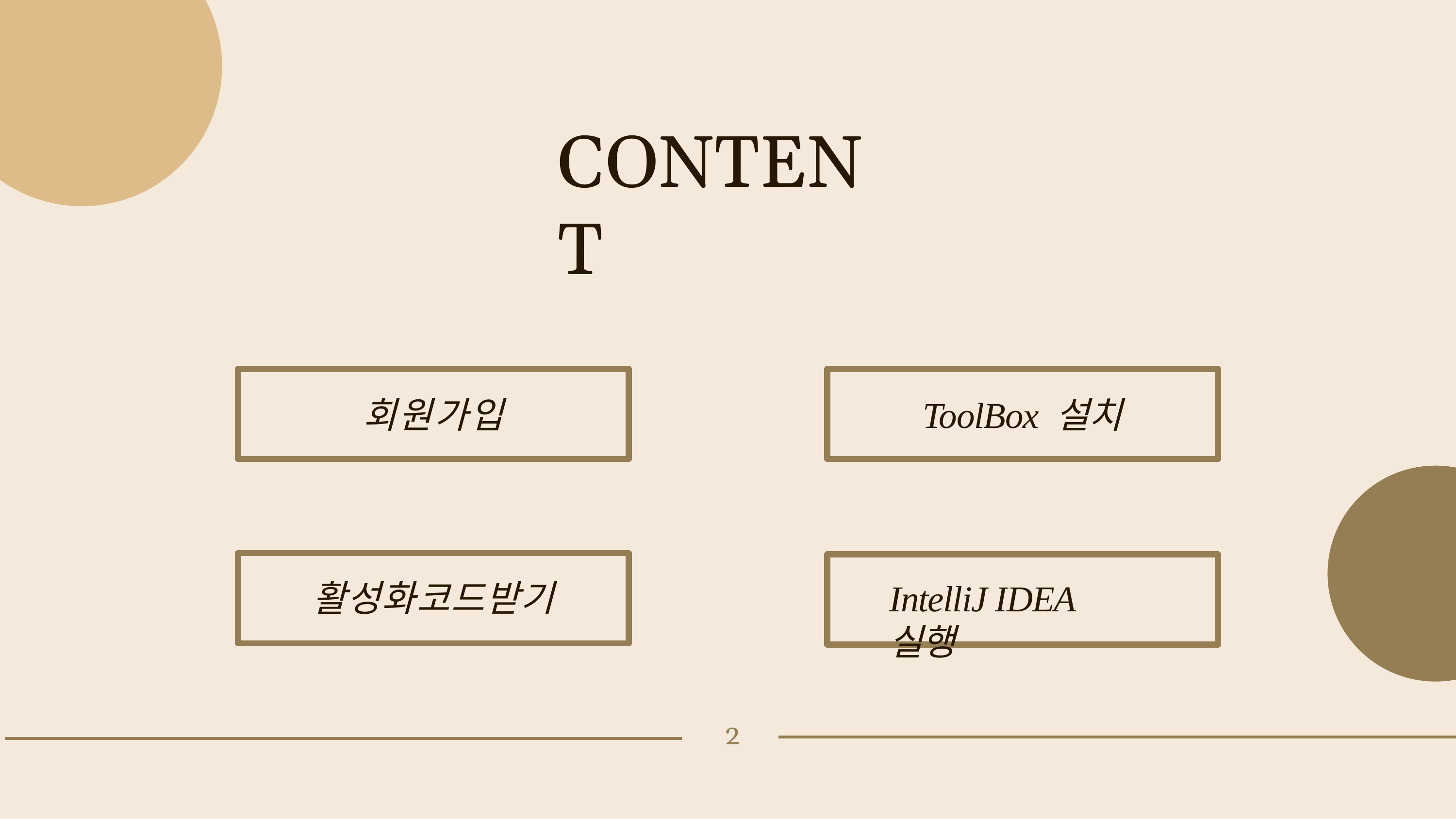

# CONTENT
회원가입
ToolBox 설치
활성화코드받기
IntelliJ IDEA 실행